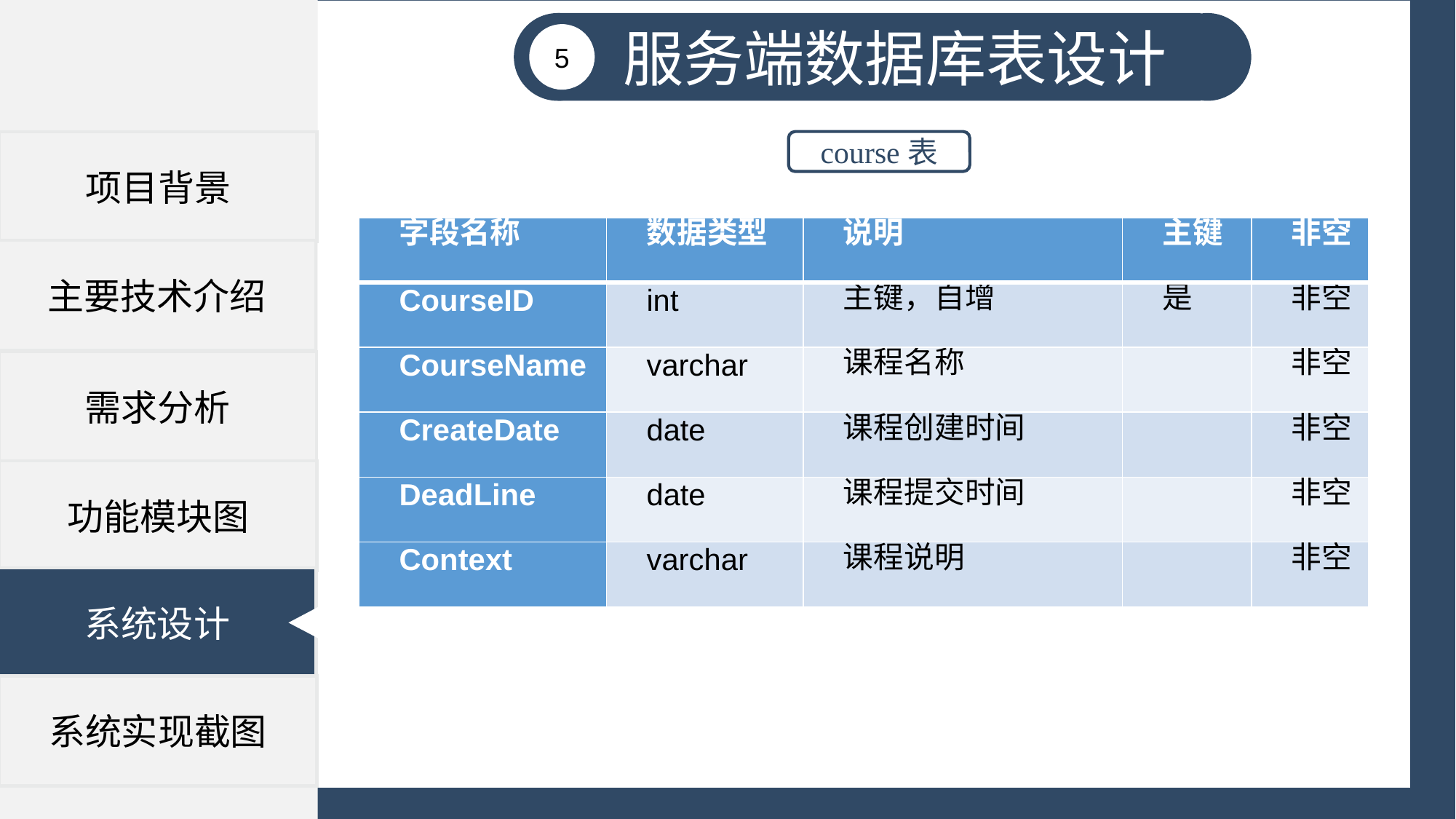

项目背景
需求分析
功能模块图
系统设计
系统实现截图
主要技术介绍

服务端数据库表设计
5
course表
| 字段名称 | 数据类型 | 说明 | 主键 | 非空 |
| --- | --- | --- | --- | --- |
| CourseID | int | 主键，自增 | 是 | 非空 |
| CourseName | varchar | 课程名称 |  | 非空 |
| CreateDate | date | 课程创建时间 |  | 非空 |
| DeadLine | date | 课程提交时间 |  | 非空 |
| Context | varchar | 课程说明 |  | 非空 |